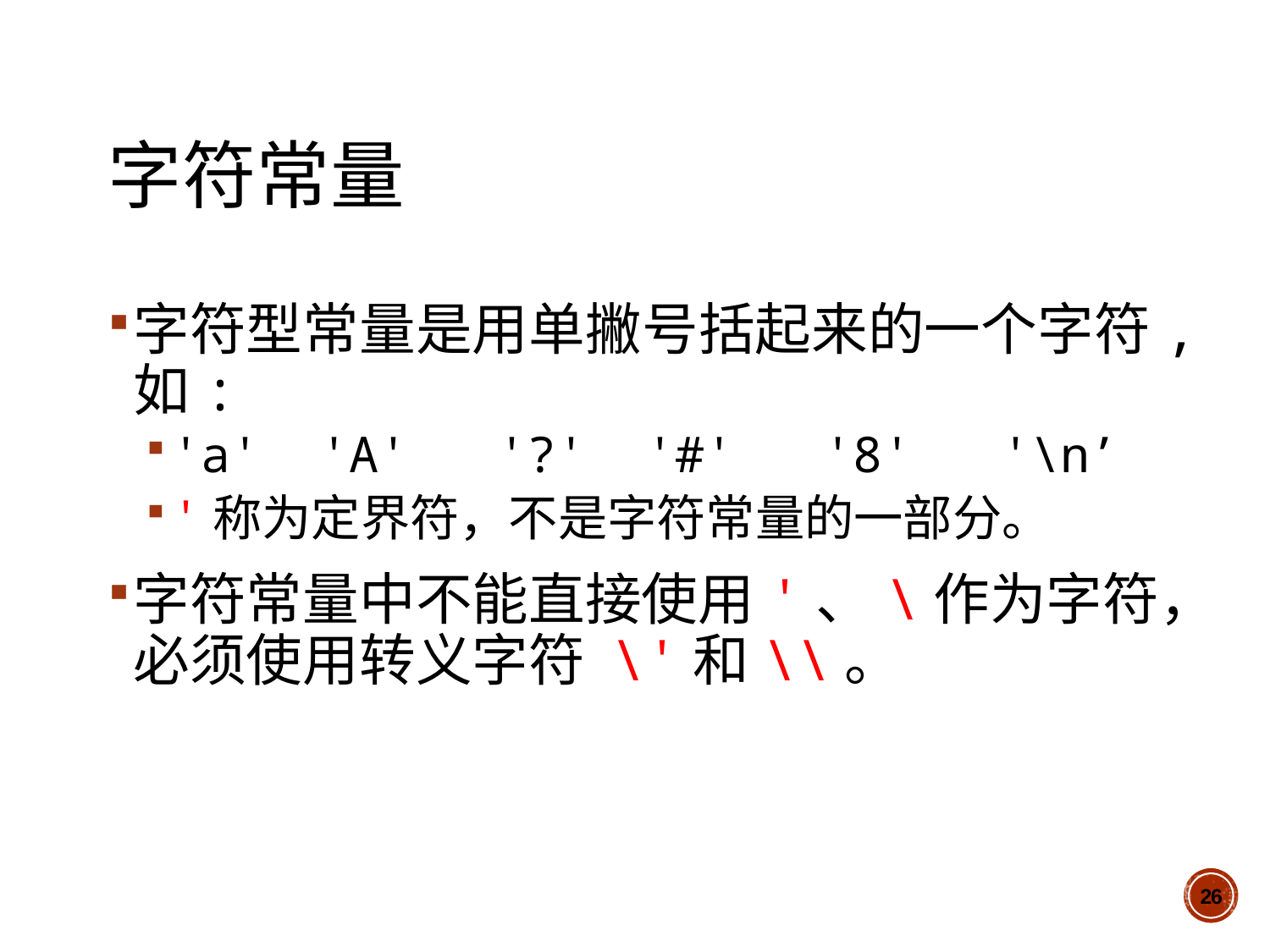

# 字符常量
字符型常量是用单撇号括起来的一个字符,如:
'a'  'A'   '?'  '#'   '8'   '\n’
'称为定界符，不是字符常量的一部分。
字符常量中不能直接使用'、\作为字符，必须使用转义字符 \'和\\。

26